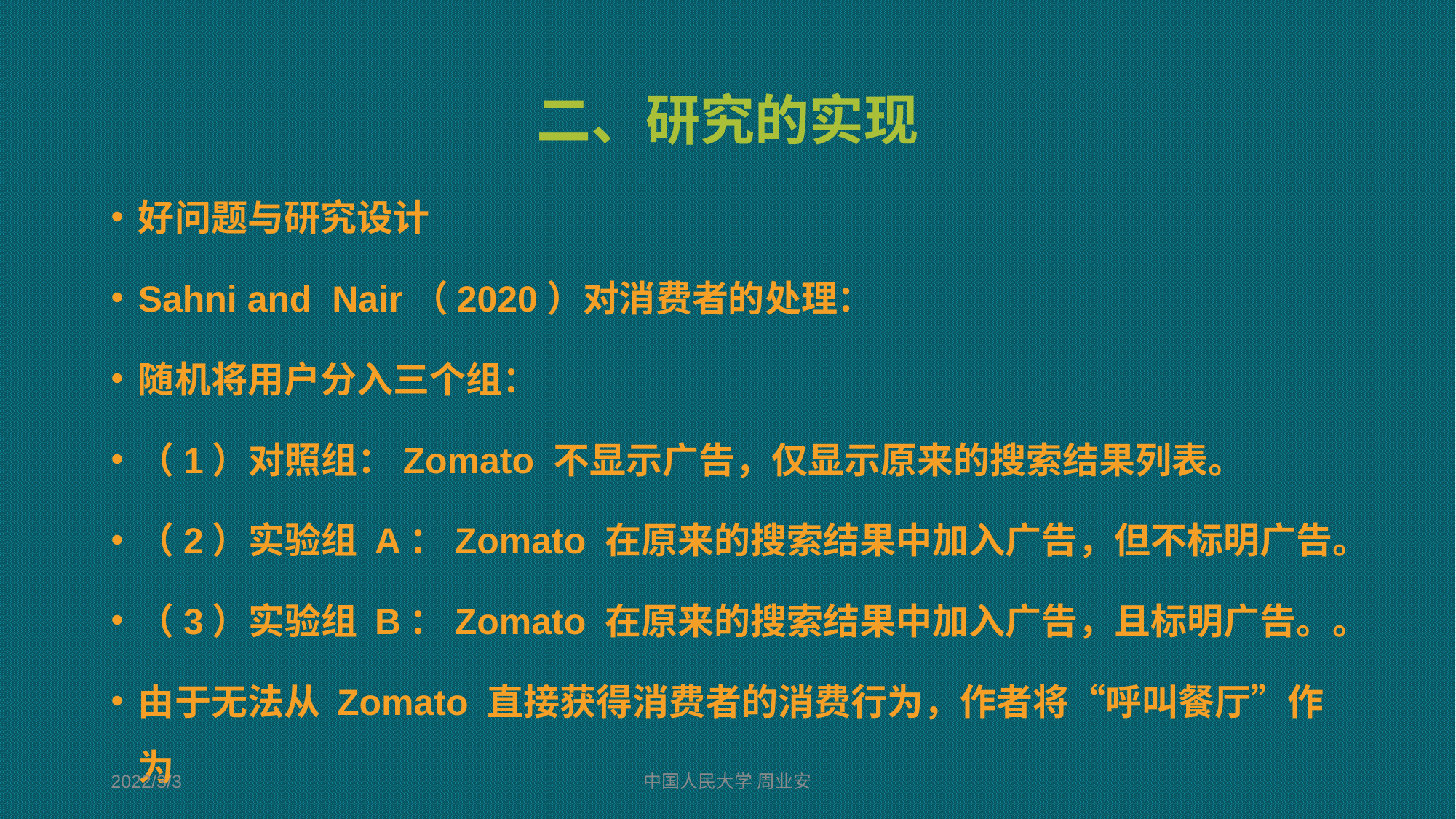

# 二、研究的实现
好问题与研究设计
Sahni and  Nair（2020）对消费者的处理：
随机将用户分入三个组：
（1）对照组：Zomato 不显示广告，仅显示原来的搜索结果列表。
（2）实验组 A：Zomato 在原来的搜索结果中加入广告，但不标明广告。
（3）实验组 B：Zomato 在原来的搜索结果中加入广告，且标明广告。。
由于无法从 Zomato 直接获得消费者的消费行为，作者将“呼叫餐厅”作为
“购买”的衡量指标。
2022/3/3
中国人民大学 周业安